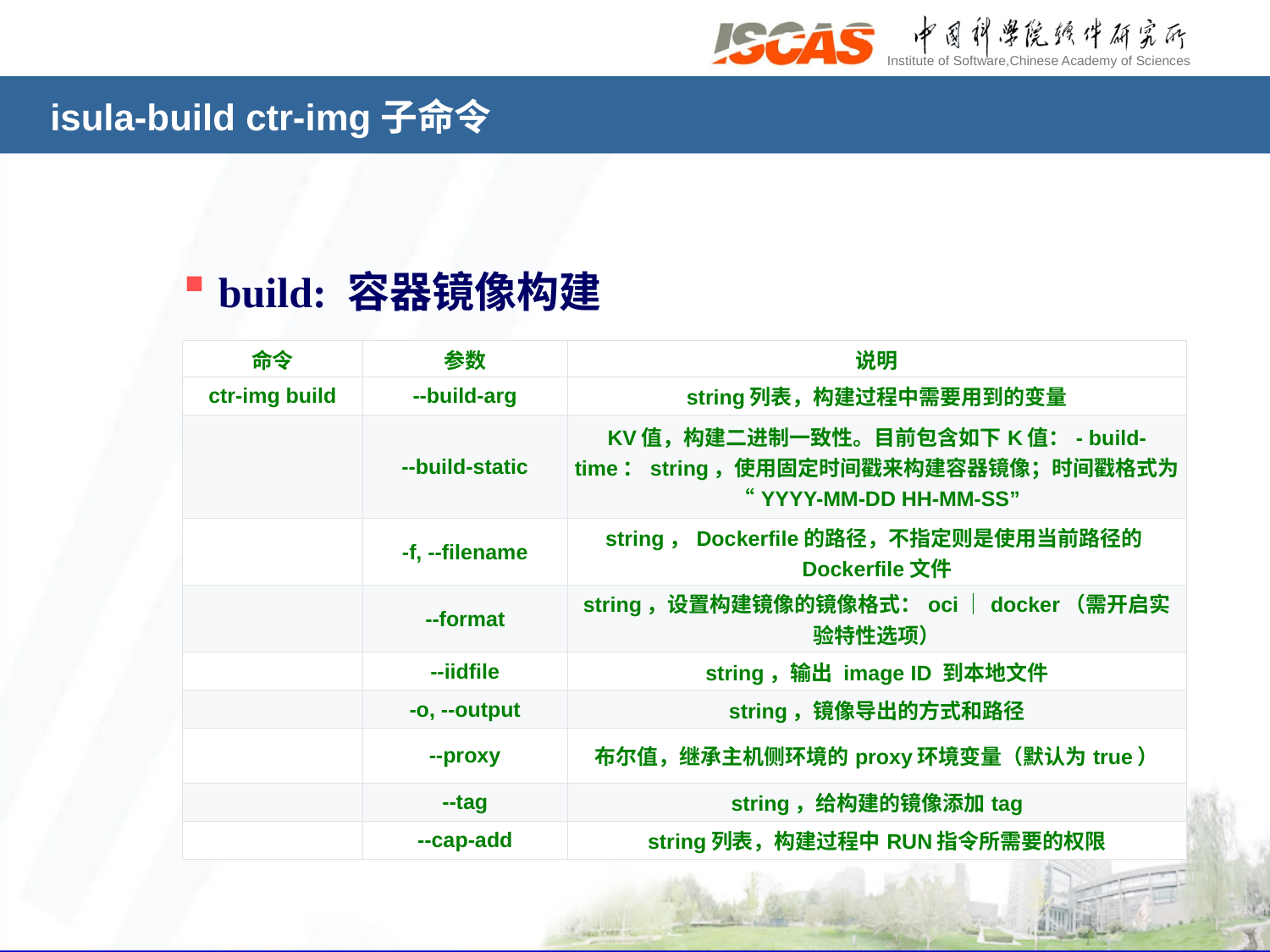

# isula-build ctr-img子命令
build: 容器镜像构建

| 命令 | 参数 | 说明 |
| --- | --- | --- |
| ctr-img build | --build-arg | string列表，构建过程中需要用到的变量 |
|  | --build-static | KV值，构建二进制一致性。目前包含如下K值：- build-time：string，使用固定时间戳来构建容器镜像；时间戳格式为“YYYY-MM-DD HH-MM-SS” |
|  | -f, --filename | string，Dockerfile的路径，不指定则是使用当前路径的Dockerfile文件 |
|  | --format | string，设置构建镜像的镜像格式：oci｜docker（需开启实验特性选项） |
|  | --iidfile | string，输出 image ID 到本地文件 |
|  | -o, --output | string，镜像导出的方式和路径 |
|  | --proxy | 布尔值，继承主机侧环境的proxy环境变量（默认为true） |
|  | --tag | string，给构建的镜像添加tag |
|  | --cap-add | string列表，构建过程中RUN指令所需要的权限 |